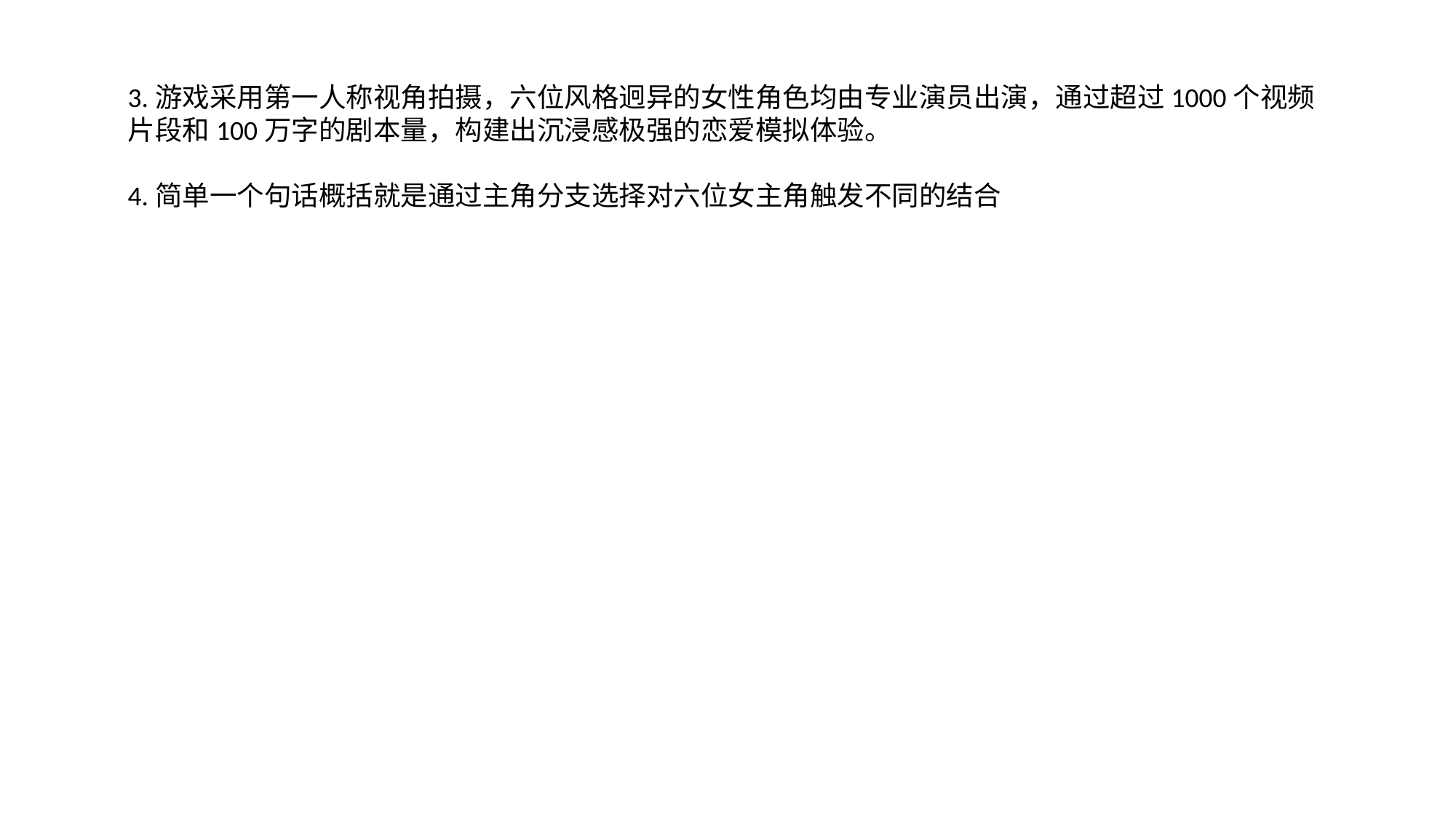

3.游戏采用第一人称视角拍摄，六位风格迥异的女性角色均由专业演员出演，通过超过1000个视频片段和100万字的剧本量，构建出沉浸感极强的恋爱模拟体验。

4.简单一个句话概括就是通过主角分支选择对六位女主角触发不同的结合